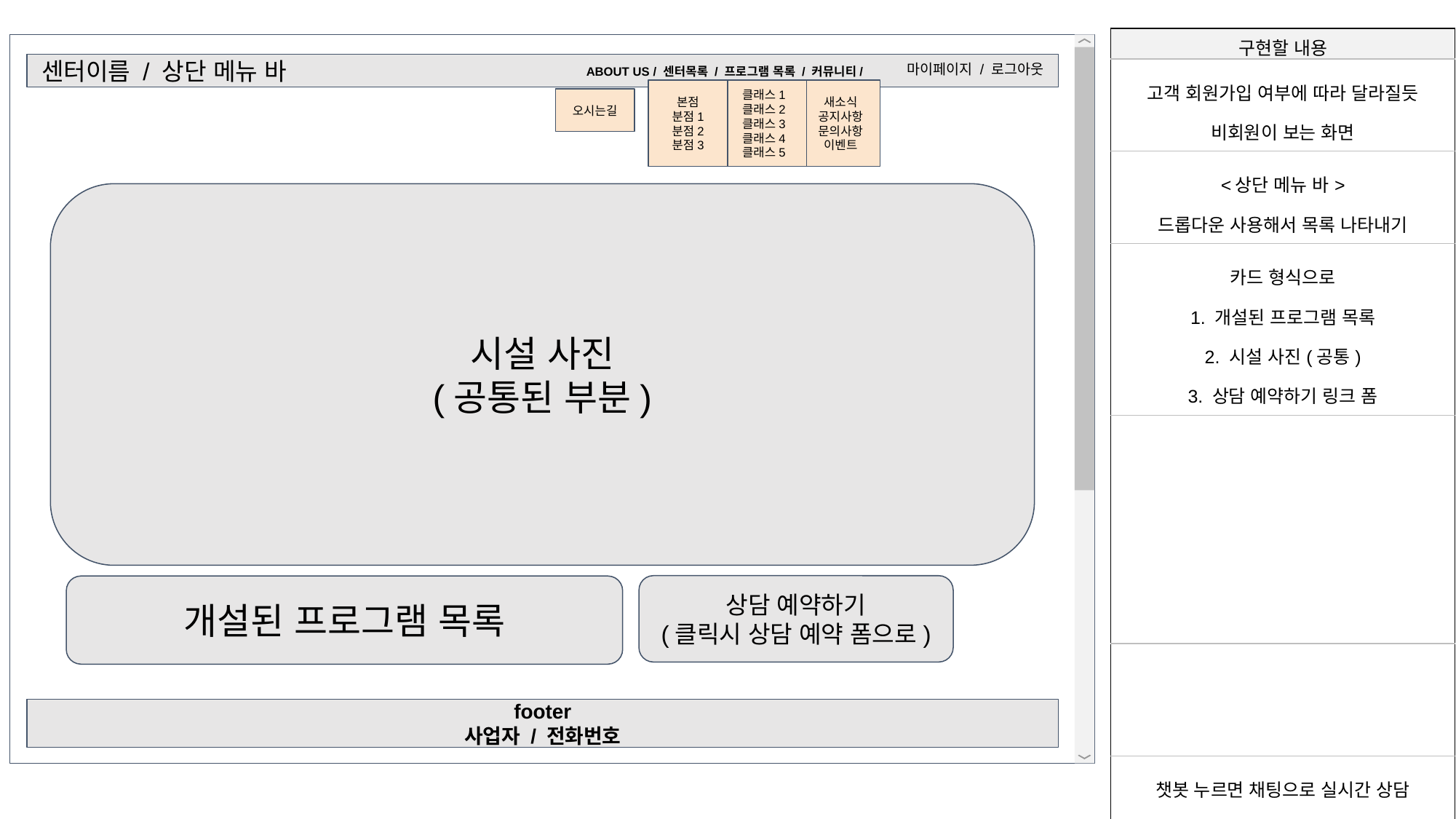

| 구현할 내용 |  |
| --- | --- |
| 고객 회원가입 여부에 따라 달라질듯 비회원이 보는 화면 |  |
| <상단 메뉴 바> 드롭다운 사용해서 목록 나타내기 |  |
| 카드 형식으로 1. 개설된 프로그램 목록 2. 시설 사진(공통) 3. 상담 예약하기 링크 폼 |  |
|  |  |
|  |  |
| 챗봇 누르면 채팅으로 실시간 상담 챗봇 아이콘 |  |

ABOUT US / 센터목록 / 프로그램 목록 / 커뮤니티/
마이페이지 / 로그아웃
센터이름 / 상단 메뉴 바
본점
분점1
분점2
분점3
클래스1
클래스2
클래스3
클래스4
클래스5
새소식
공지사항
문의사항
이벤트
오시는길
시설 사진
(공통된 부분)
상담 예약하기
(클릭시 상담 예약 폼으로)
개설된 프로그램 목록
footer
사업자 / 전화번호